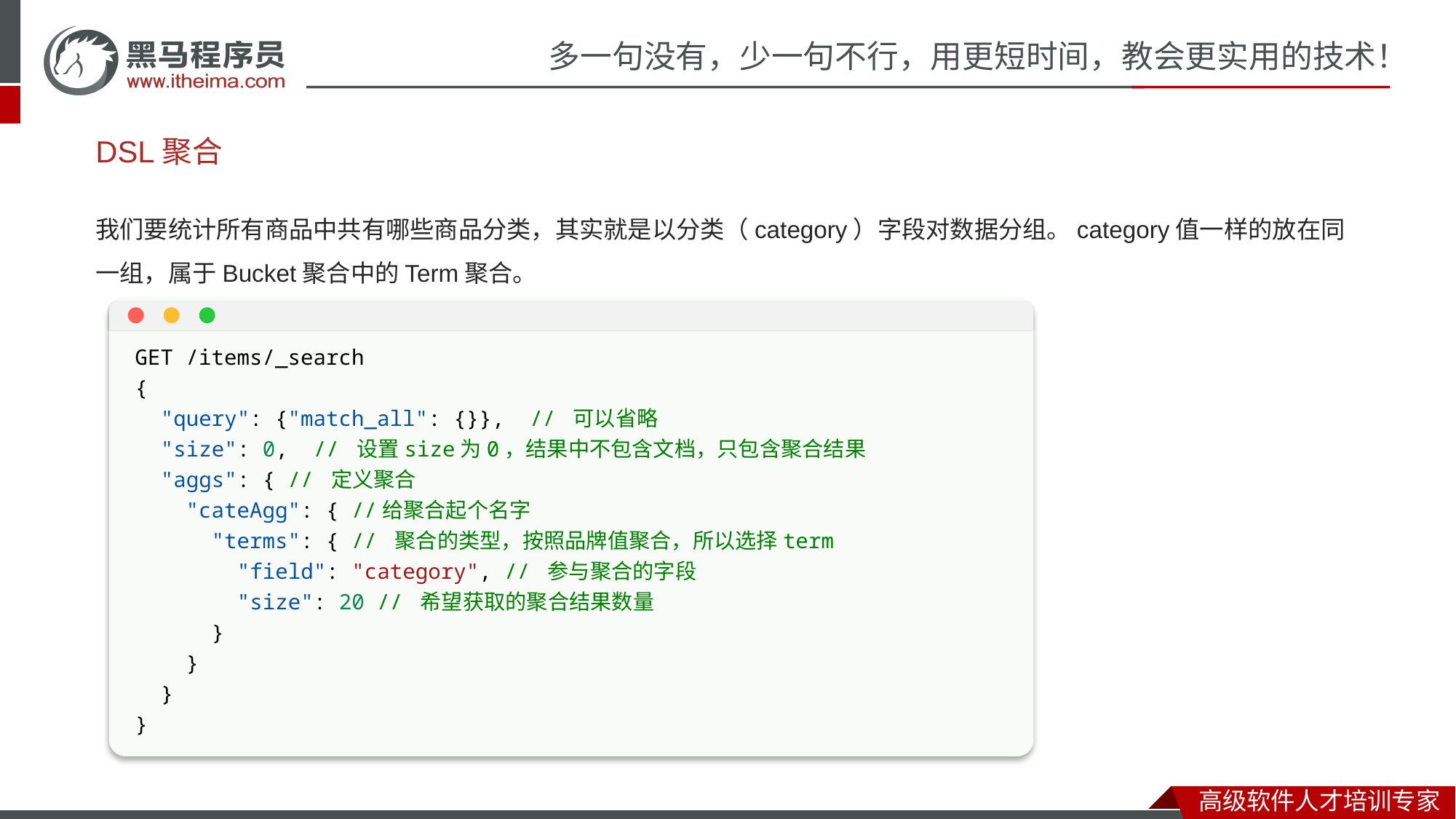

# DSL聚合
我们要统计所有商品中共有哪些商品分类，其实就是以分类（category）字段对数据分组。category值一样的放在同一组，属于Bucket聚合中的Term聚合。

GET /items/_search
{
  "query": {"match_all": {}},  // 可以省略
  "size": 0,  // 设置size为0，结果中不包含文档，只包含聚合结果
  "aggs": { // 定义聚合
    "cateAgg": { //给聚合起个名字
      "terms": { // 聚合的类型，按照品牌值聚合，所以选择term
        "field": "category", // 参与聚合的字段
        "size": 20 // 希望获取的聚合结果数量
      }
    }
  }
}